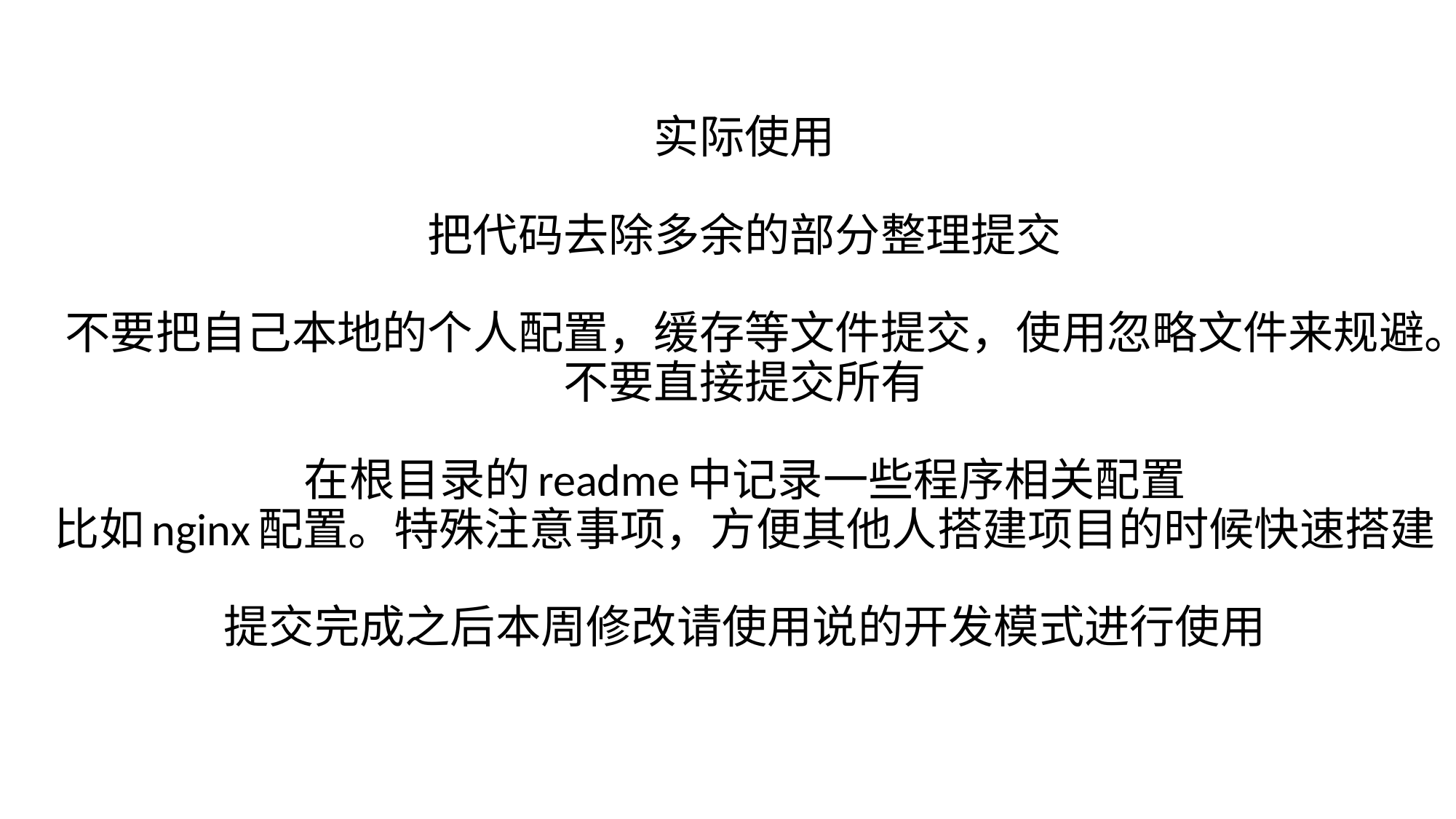

# 实际使用 把代码去除多余的部分整理提交 不要把自己本地的个人配置，缓存等文件提交，使用忽略文件来规避。不要直接提交所有 在根目录的readme中记录一些程序相关配置 比如nginx配置。特殊注意事项，方便其他人搭建项目的时候快速搭建 提交完成之后本周修改请使用说的开发模式进行使用